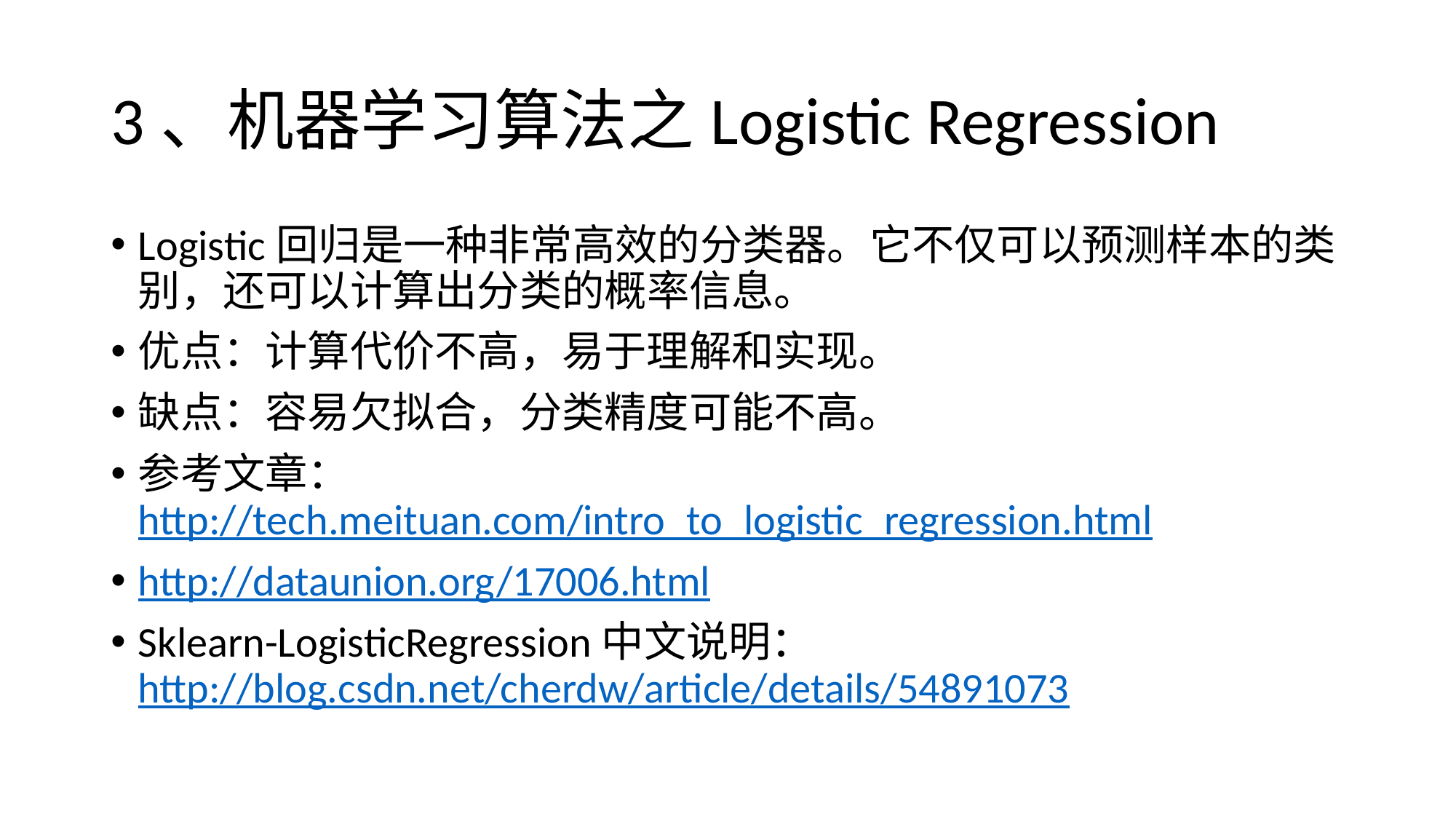

# 3、机器学习算法之Logistic Regression
Logistic回归是一种非常高效的分类器。它不仅可以预测样本的类别，还可以计算出分类的概率信息。
优点：计算代价不高，易于理解和实现。
缺点：容易欠拟合，分类精度可能不高。
参考文章：http://tech.meituan.com/intro_to_logistic_regression.html
http://dataunion.org/17006.html
Sklearn-LogisticRegression中文说明：http://blog.csdn.net/cherdw/article/details/54891073